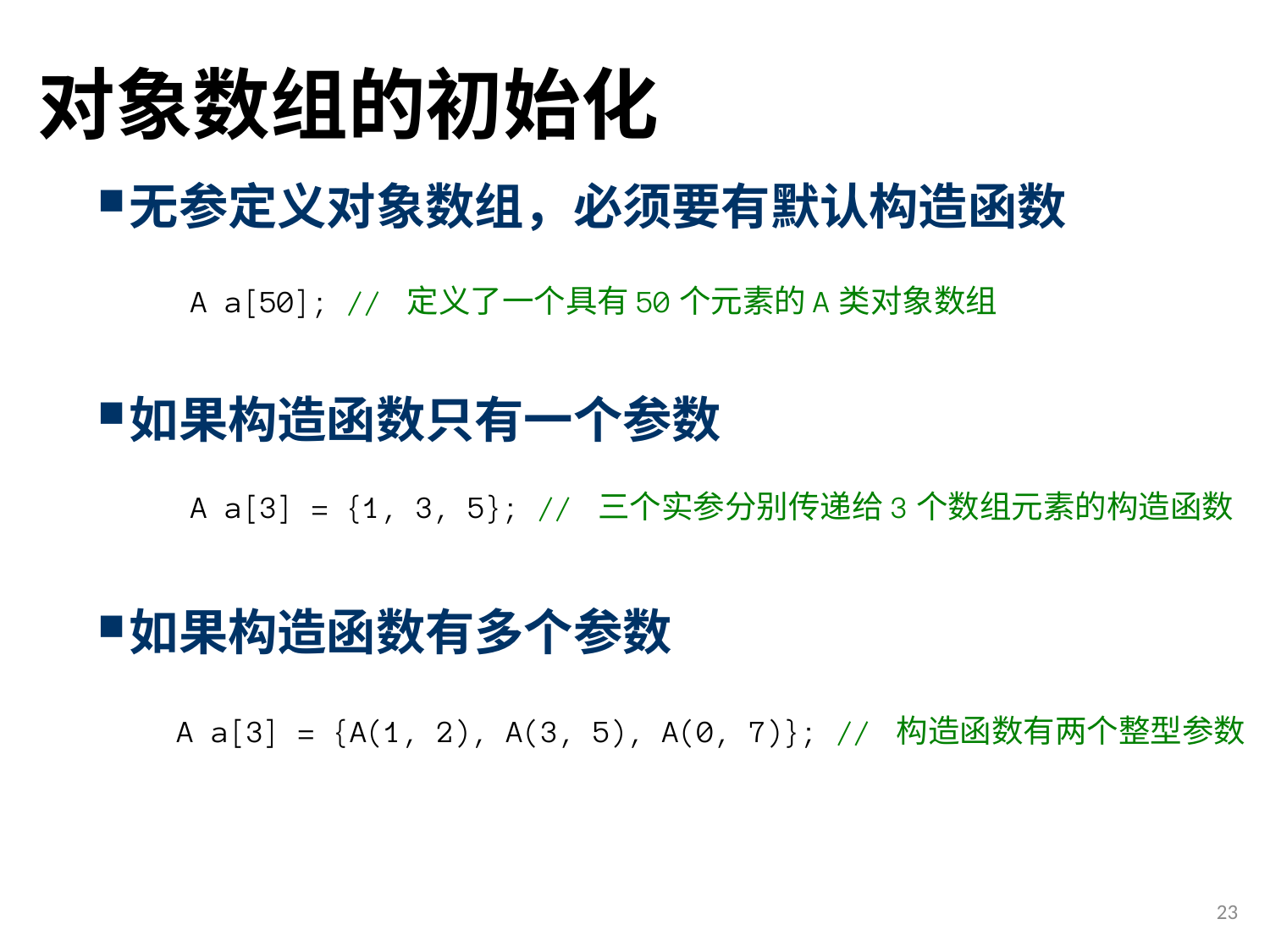

# 对象数组的初始化
无参定义对象数组，必须要有默认构造函数

如果构造函数只有一个参数

如果构造函数有多个参数

A a[50]; // 定义了一个具有50个元素的A类对象数组
A a[3] = {1, 3, 5}; // 三个实参分别传递给3个数组元素的构造函数
A a[3] = {A(1, 2), A(3, 5), A(0, 7)}; // 构造函数有两个整型参数
23